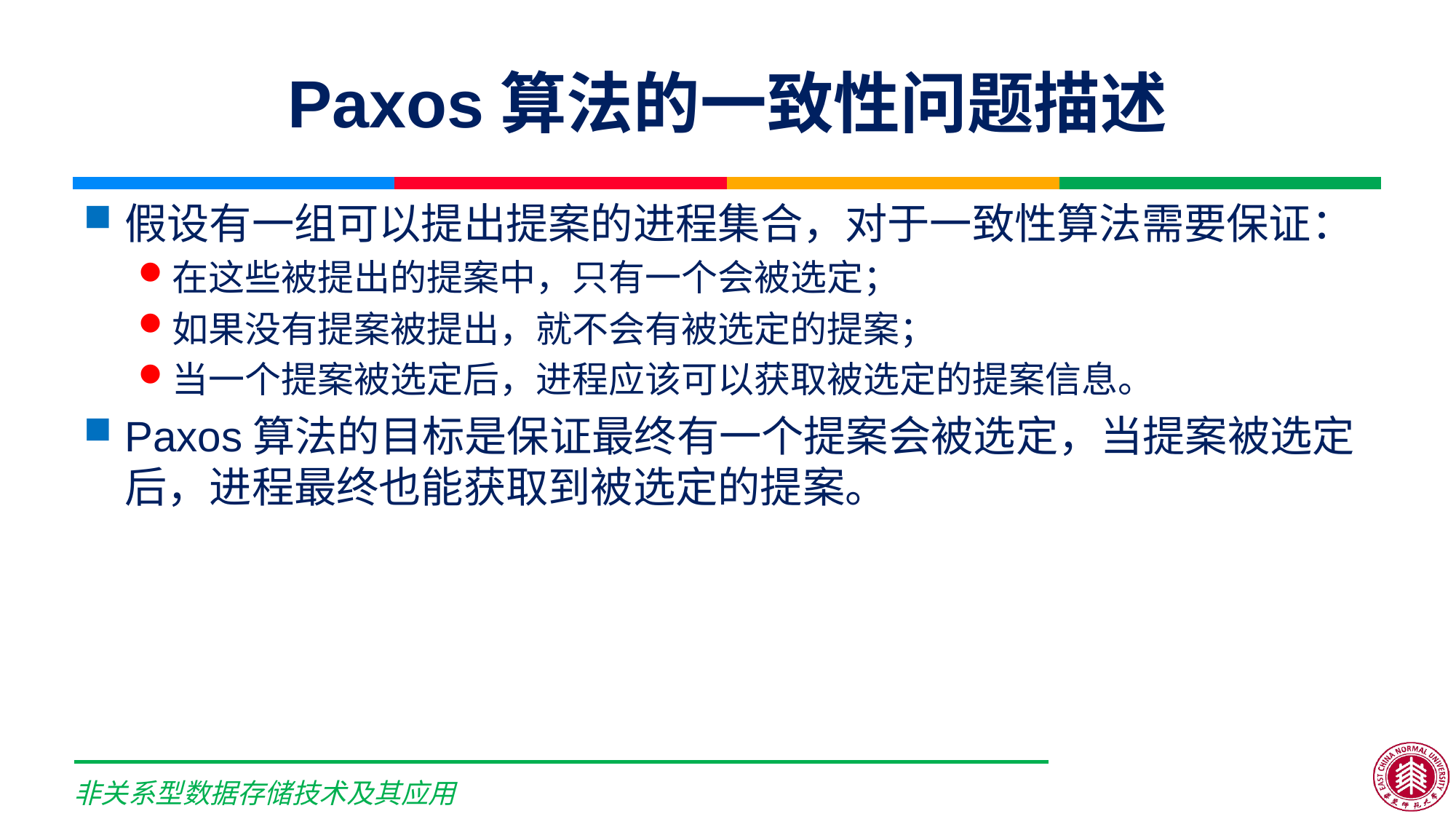

# Paxos算法的一致性问题描述
假设有一组可以提出提案的进程集合，对于一致性算法需要保证：
在这些被提出的提案中，只有一个会被选定；
如果没有提案被提出，就不会有被选定的提案；
当一个提案被选定后，进程应该可以获取被选定的提案信息。
Paxos算法的目标是保证最终有一个提案会被选定，当提案被选定后，进程最终也能获取到被选定的提案。